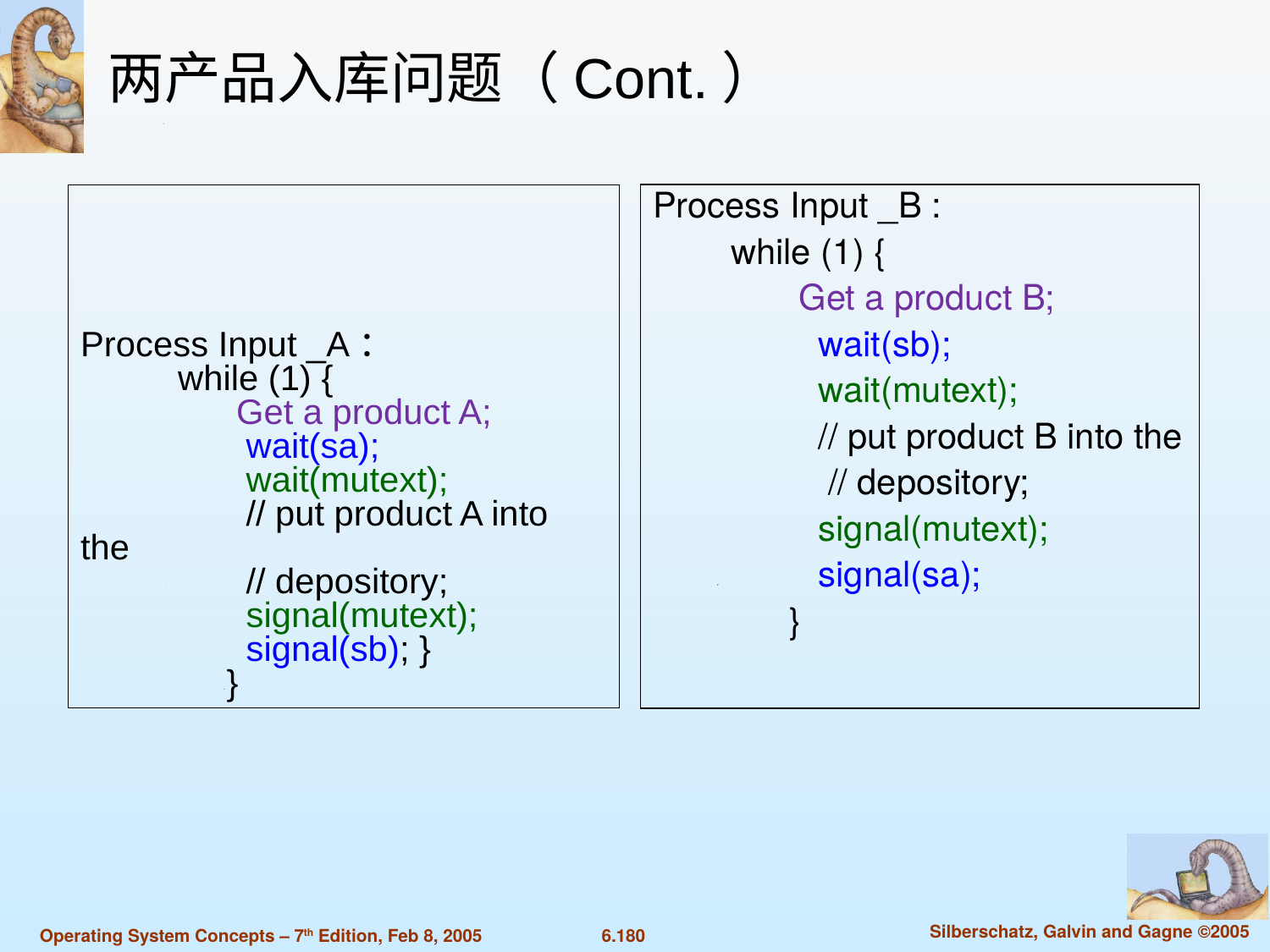

两产品入库问题（Cont.）
Process Input _A：
          while (1) {
                Get a product A;
                 wait(sa);
                 wait(mutext);
                 // put product A into the
                 // depository;
                 signal(mutext);
                 signal(sb); }
               }
Process Input _B :
        while (1) {
               Get a product B;
                 wait(sb);
                 wait(mutext);
                 // put product B into the
                  // depository;
                 signal(mutext);
                 signal(sa);
              }